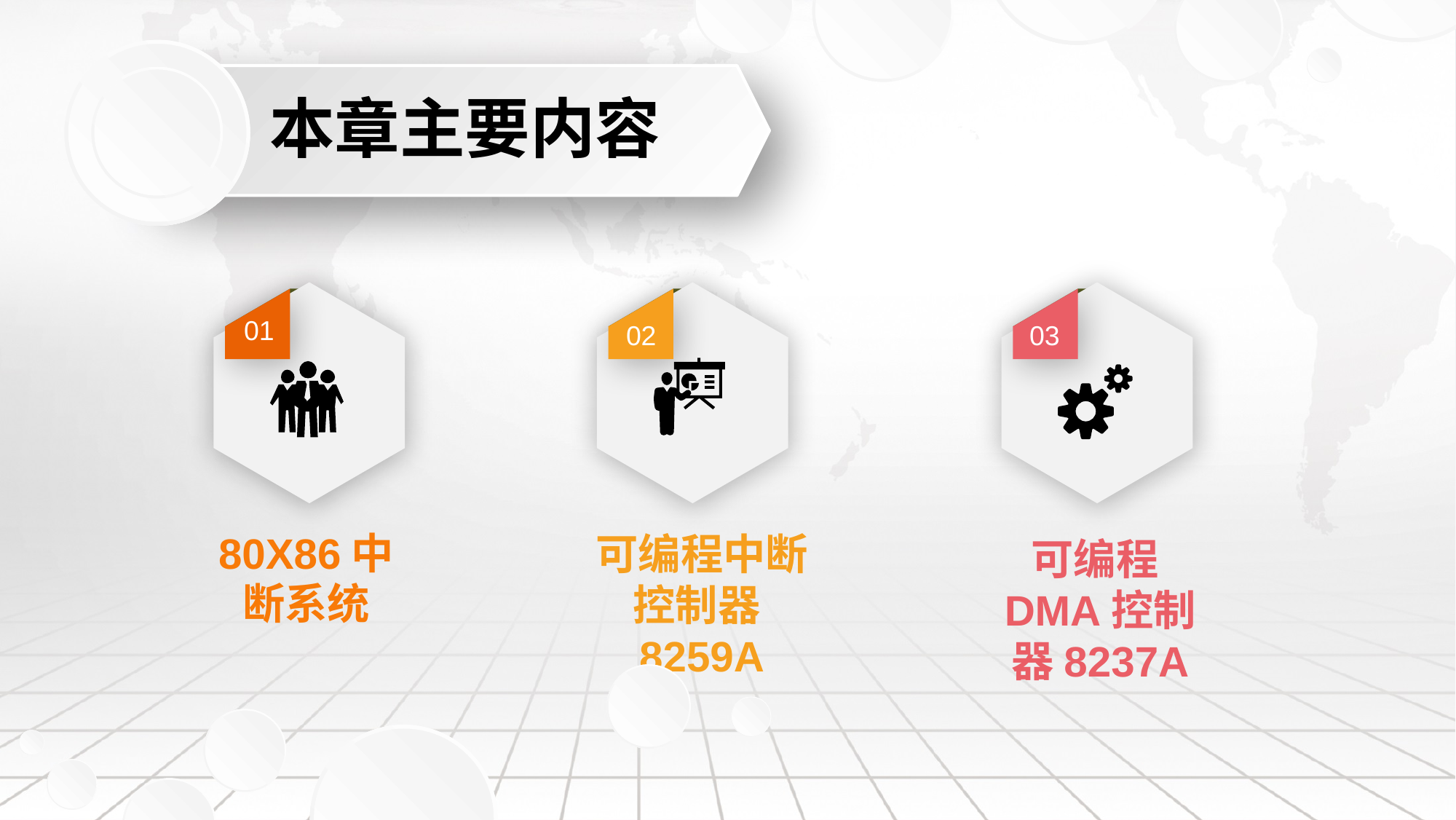

本章主要内容

01

02

03

80X86中断系统
可编程中断控制器8259A
可编程DMA控制器8237A

延迟符